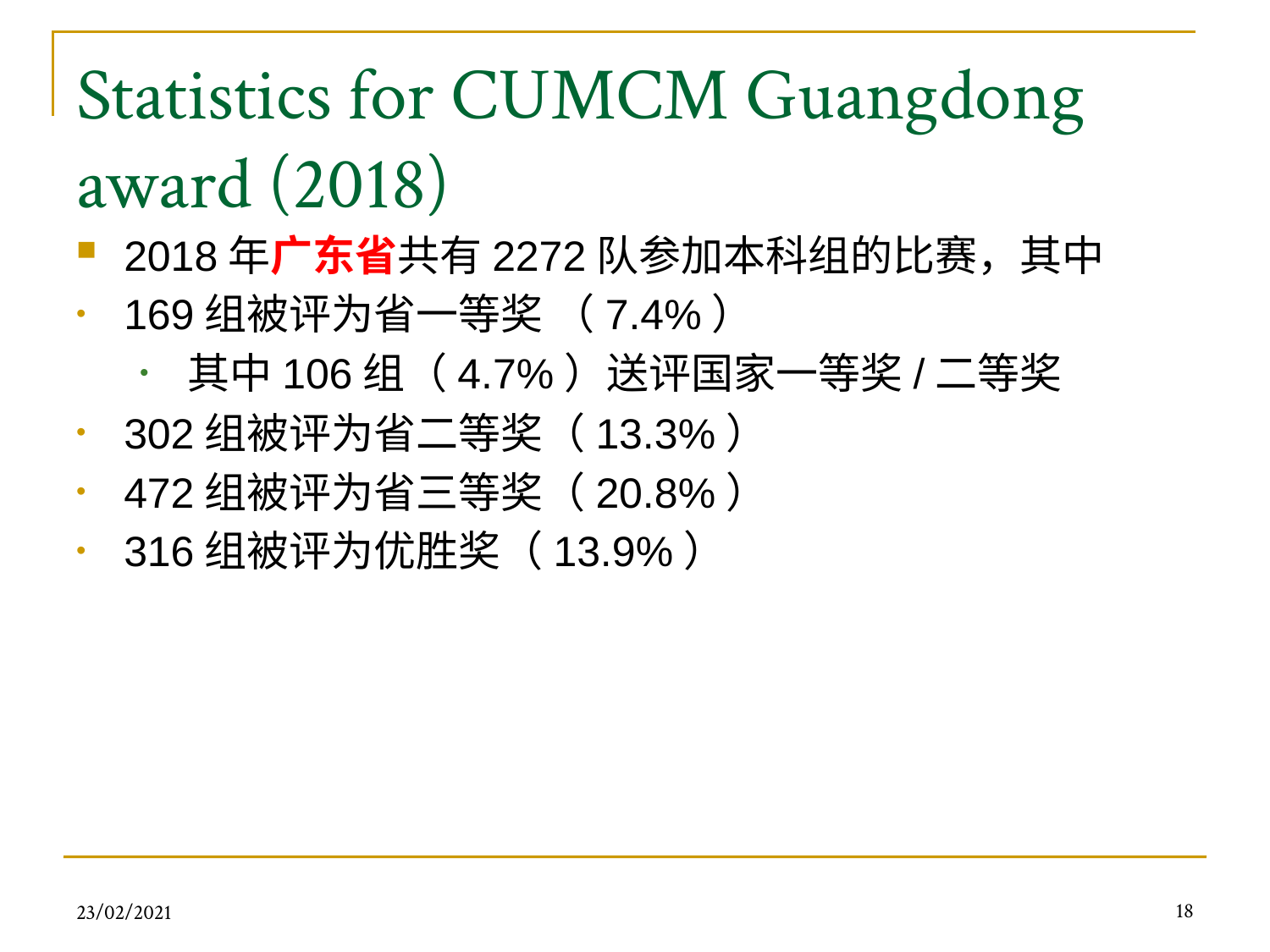

# Statistics for CUMCM Guangdong award (2018)
2018年广东省共有2272队参加本科组的比赛，其中
169组被评为省一等奖 （7.4%）
其中106组（4.7%）送评国家一等奖/二等奖
302组被评为省二等奖（13.3%）
472组被评为省三等奖（20.8%）
316组被评为优胜奖（13.9%）

23/02/2021
18